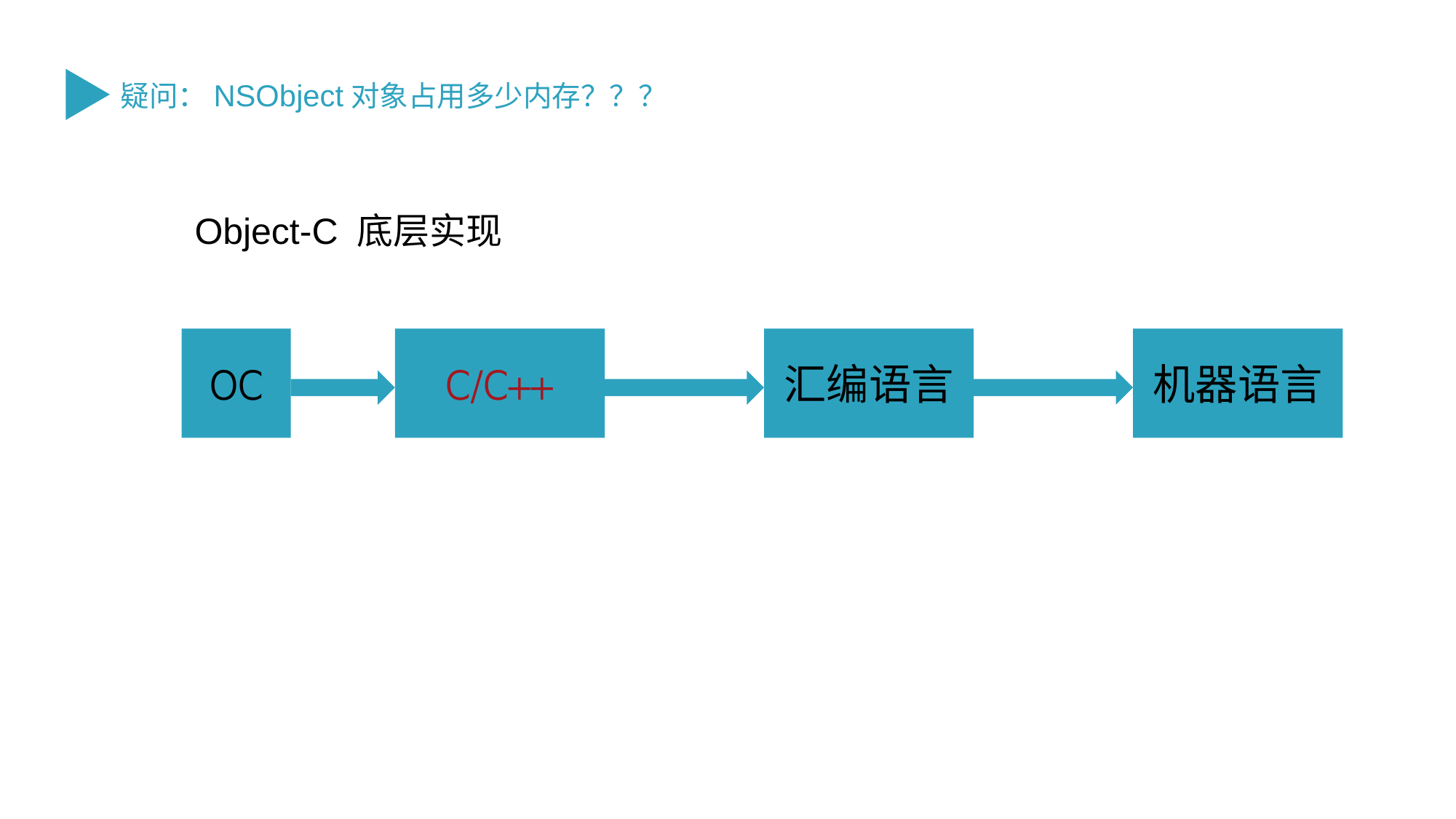

疑问：NSObject对象占用多少内存？？？

Object-C 底层实现
OC
C/C++
汇编语言
机器语言